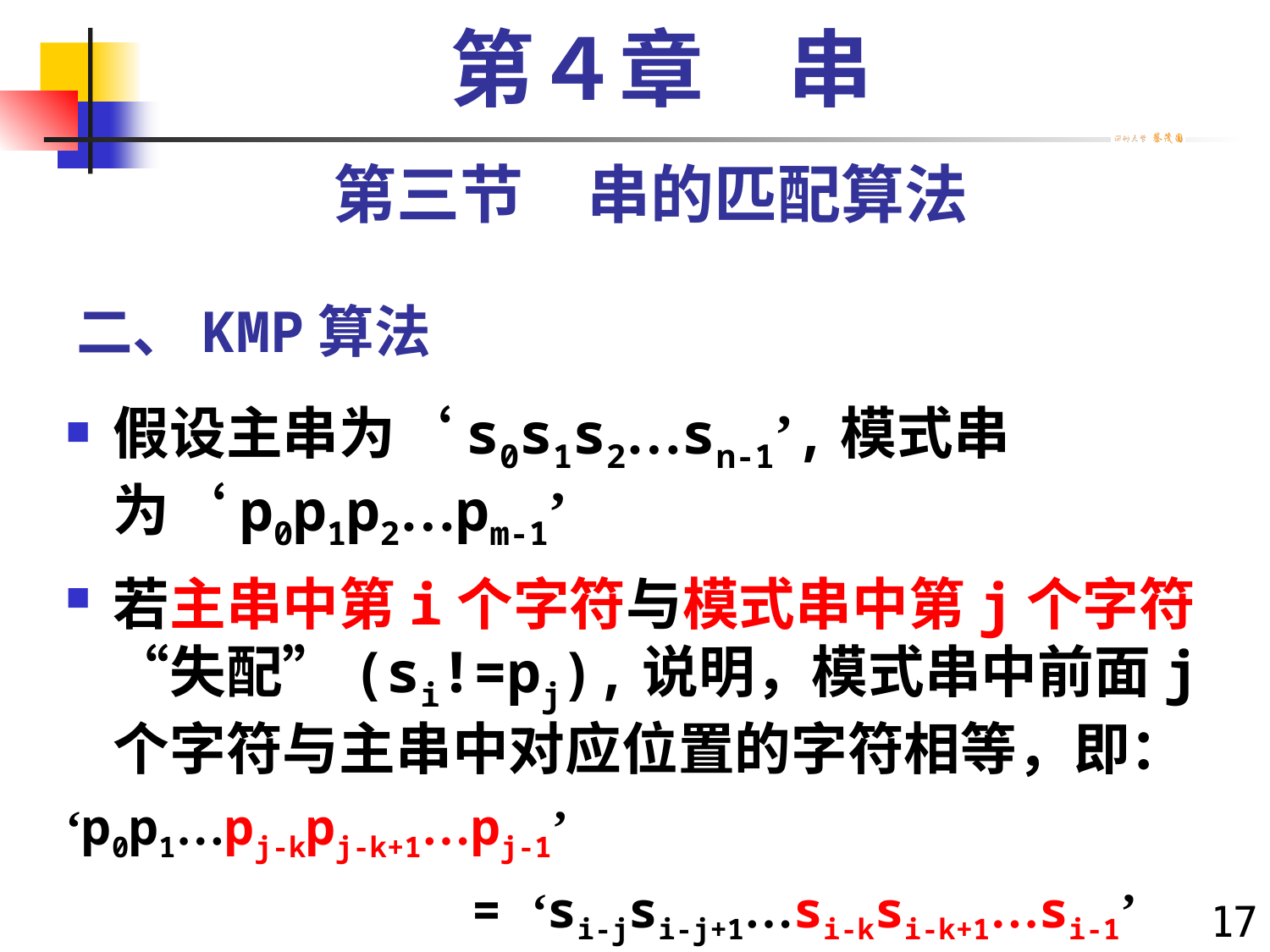

第４章　串
第三节　串的匹配算法
# 二、KMP算法
假设主串为‘s0s1s2…sn-1’,模式串为‘p0p1p2…pm-1’
若主串中第i个字符与模式串中第j个字符“失配”(si!=pj),说明，模式串中前面j个字符与主串中对应位置的字符相等，即：
‘p0p1…pj-kpj-k+1…pj-1’
　　　　　　　　= ‘si-jsi-j+1…si-ksi-k+1…si-1’
17